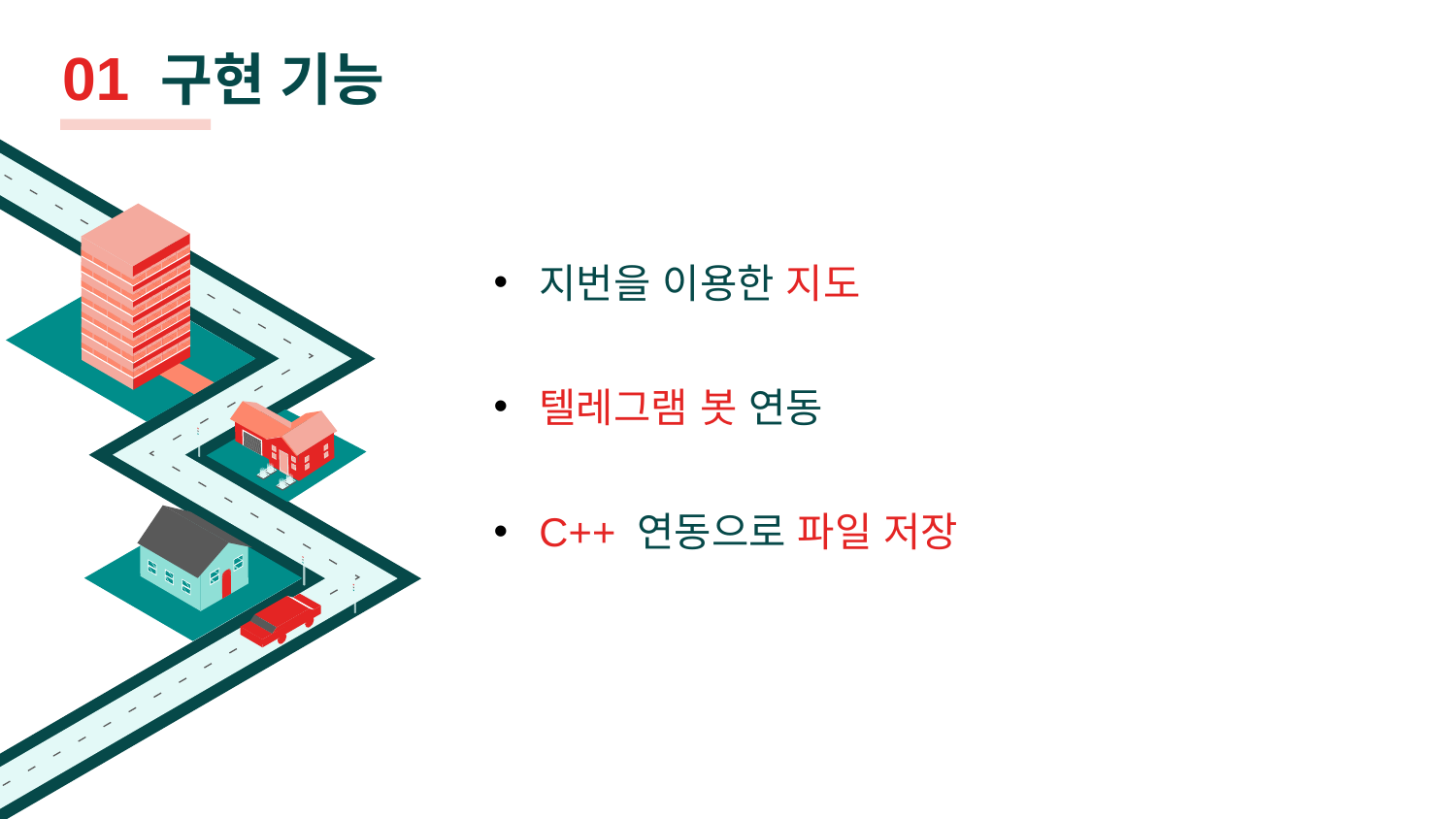

# 01 구현 기능

지번을 이용한 지도
텔레그램 봇 연동
C++ 연동으로 파일 저장